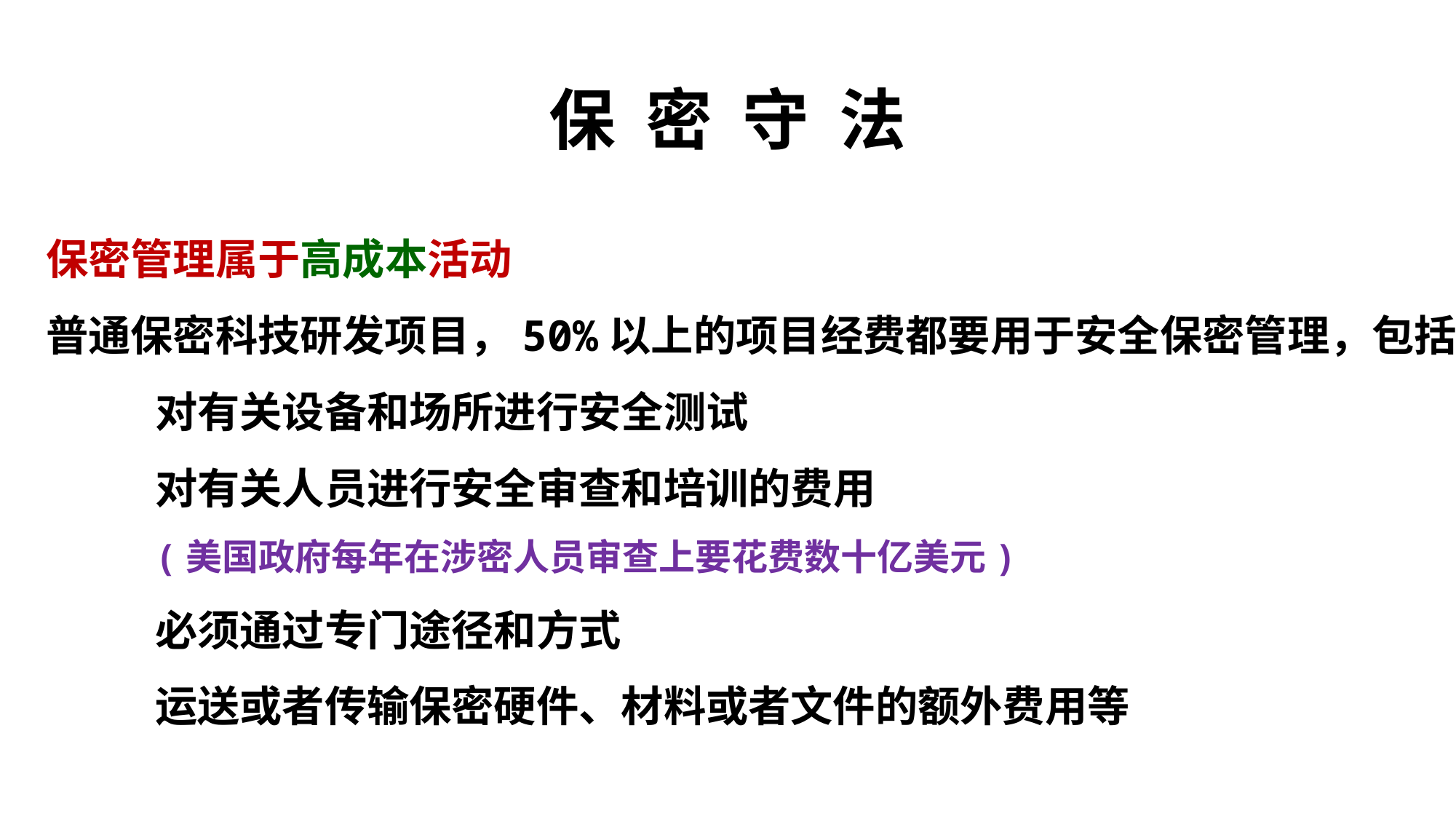

# 保  密  守  法
保密管理属于高成本活动
普通保密科技研发项目，50%以上的项目经费都要用于安全保密管理，包括
	对有关设备和场所进行安全测试
	对有关人员进行安全审查和培训的费用
	(美国政府每年在涉密人员审查上要花费数十亿美元)
	必须通过专门途径和方式
	运送或者传输保密硬件、材料或者文件的额外费用等